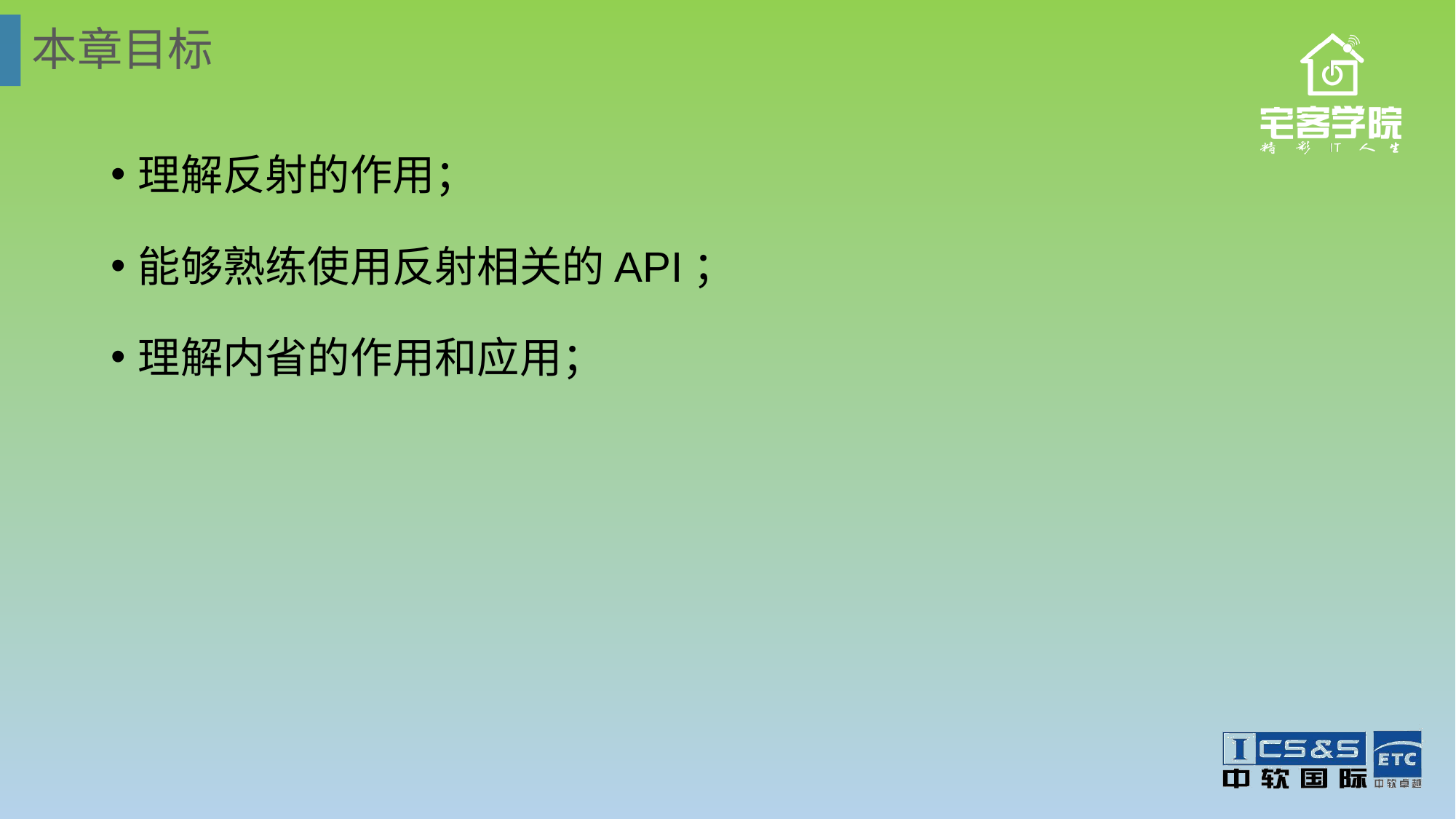

# 本章目标
理解反射的作用；
能够熟练使用反射相关的API；
理解内省的作用和应用；